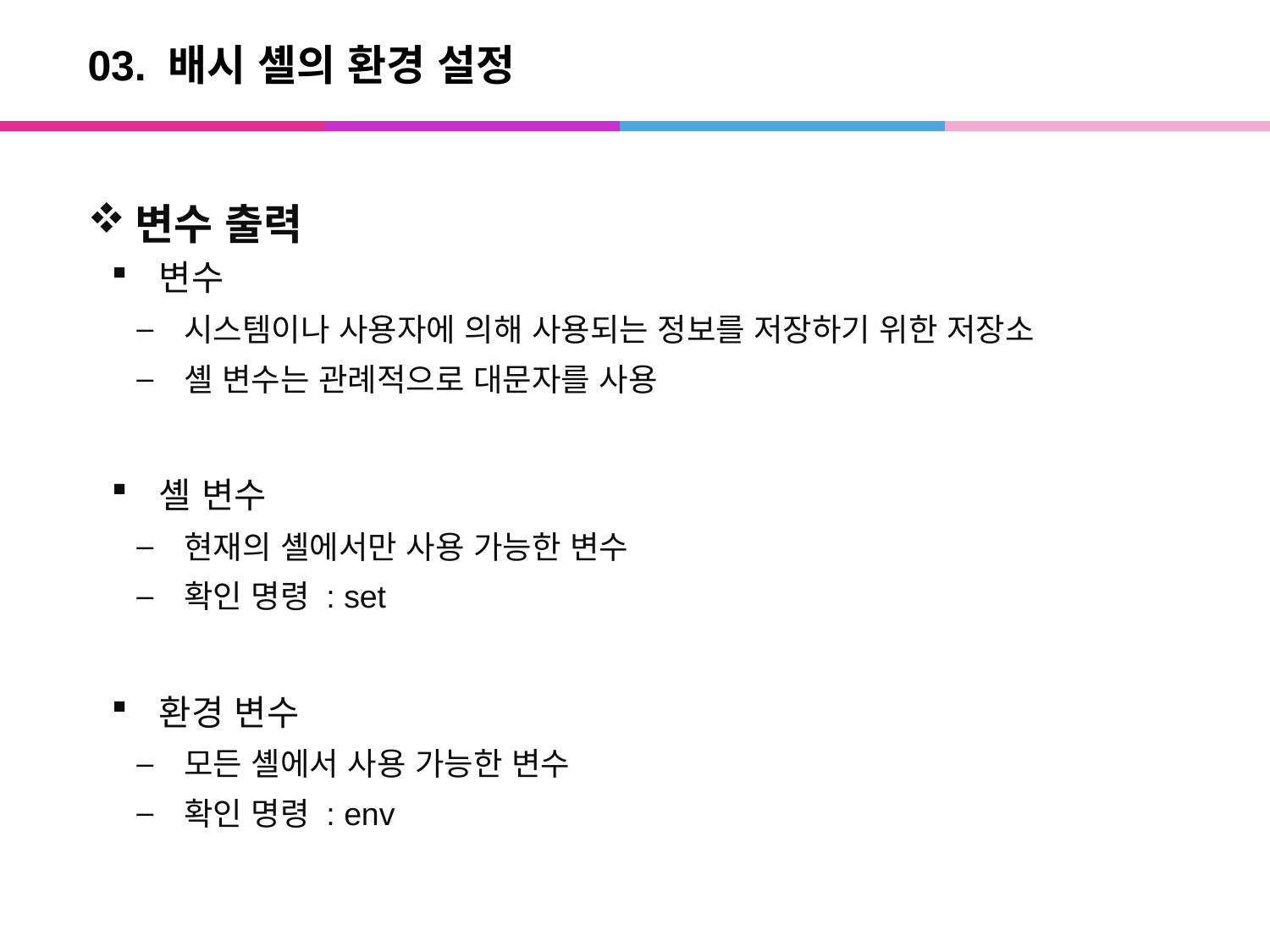

# 03. 배시 셸의 환경 설정
변수 출력
변수
시스템이나 사용자에 의해 사용되는 정보를 저장하기 위한 저장소
셸 변수는 관례적으로 대문자를 사용

셸 변수
현재의 셸에서만 사용 가능한 변수
확인 명령 : set

환경 변수
모든 셸에서 사용 가능한 변수
확인 명령 : env